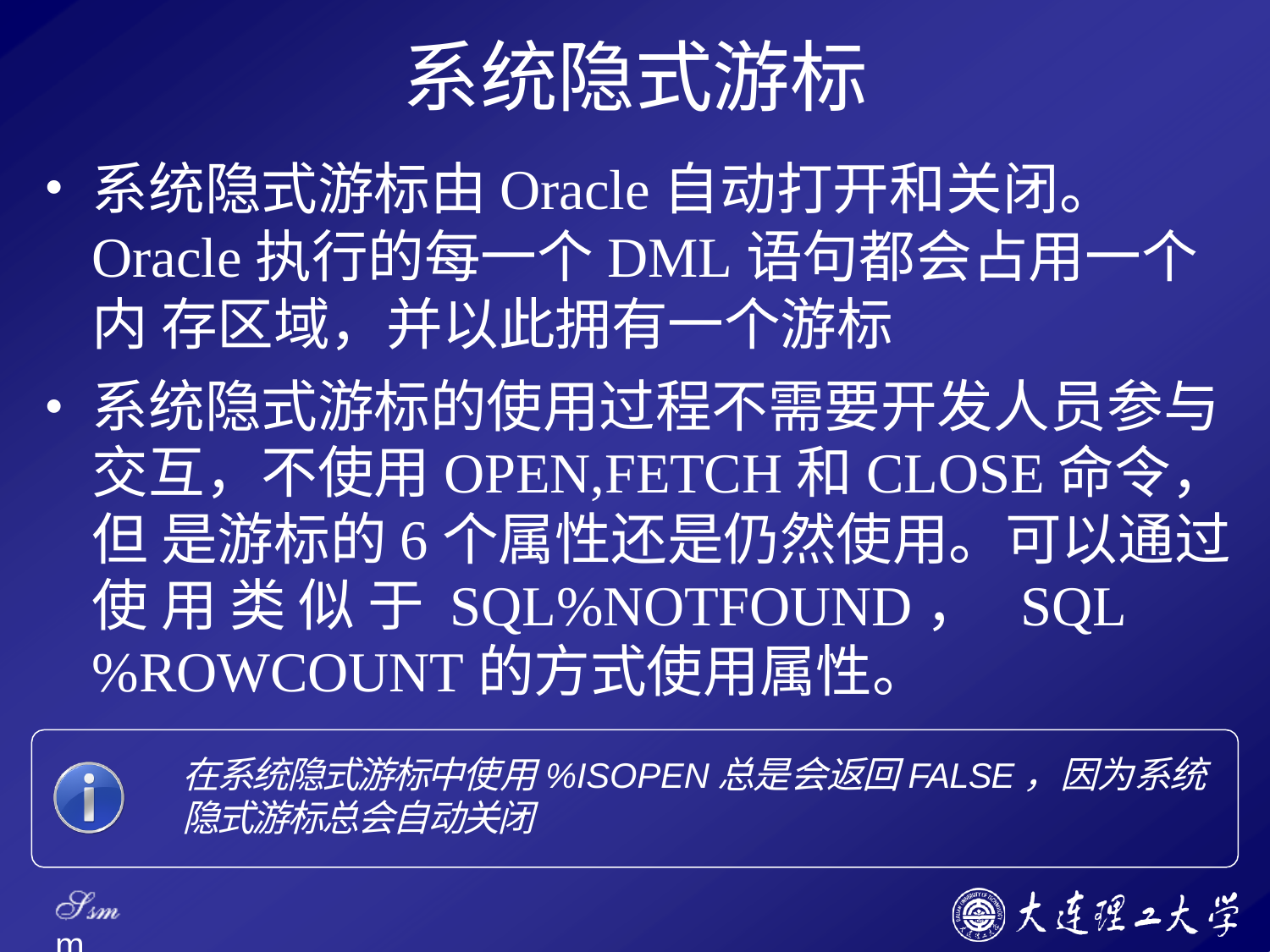

# 系统隐式游标
系统隐式游标由Oracle自动打开和关闭。 Oracle执行的每一个DML语句都会占用一个内 存区域，并以此拥有一个游标
系统隐式游标的使用过程不需要开发人员参与 交互，不使用OPEN,FETCH和CLOSE命令，但 是游标的6个属性还是仍然使用。可以通过使 用 类 似 于 SQL%NOTFOUND，  SQL%ROWCOUNT的方式使用属性。
在系统隐式游标中使用%ISOPEN总是会返回FALSE，因为系统
隐式游标总会自动关闭

Ssm